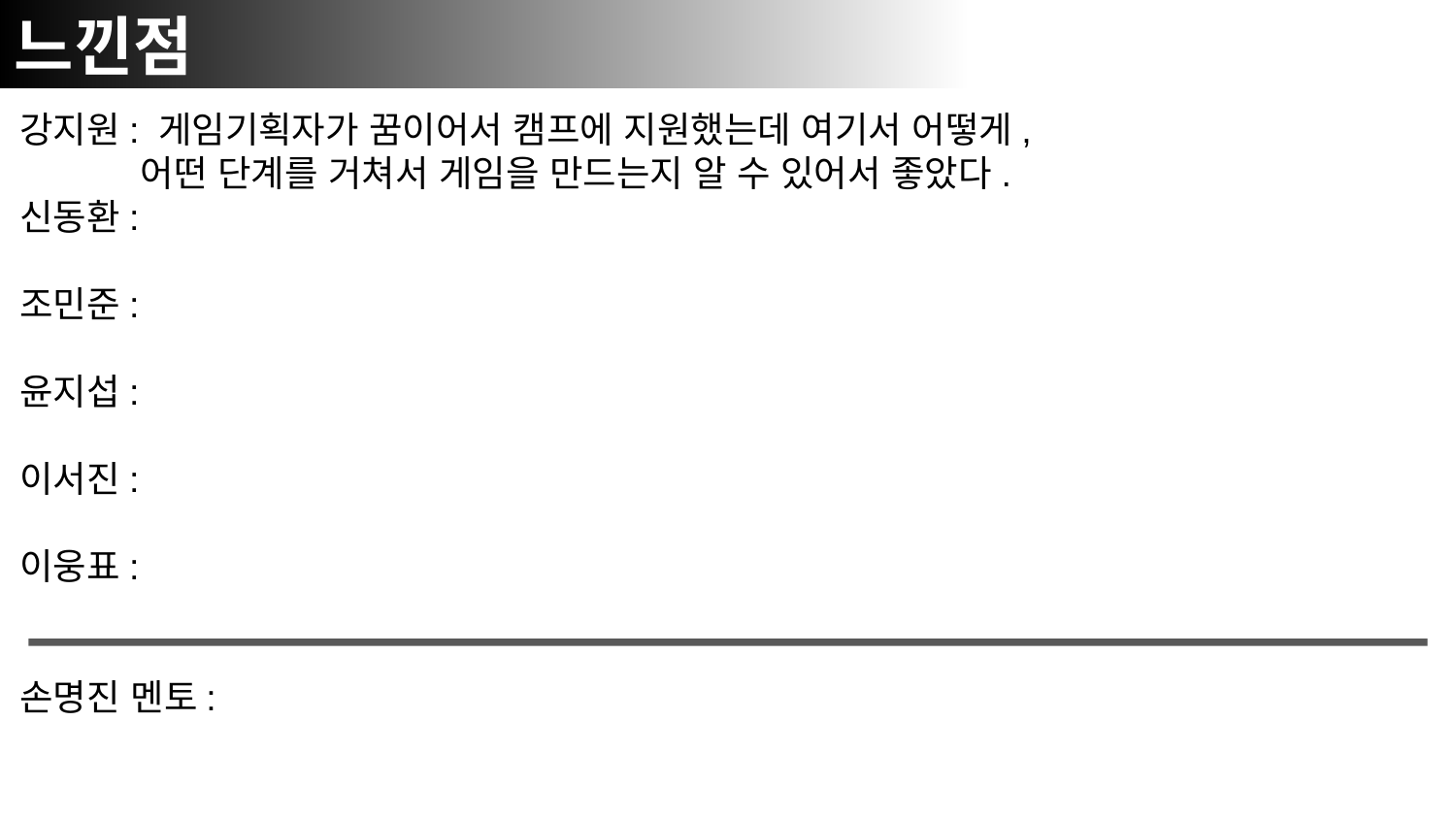

느낀점
강지원: 게임기획자가 꿈이어서 캠프에 지원했는데 여기서 어떻게,
           어떤 단계를 거쳐서 게임을 만드는지 알 수 있어서 좋았다.
신동환:

조민준:

윤지섭:

이서진:

이웅표:

손명진 멘토: